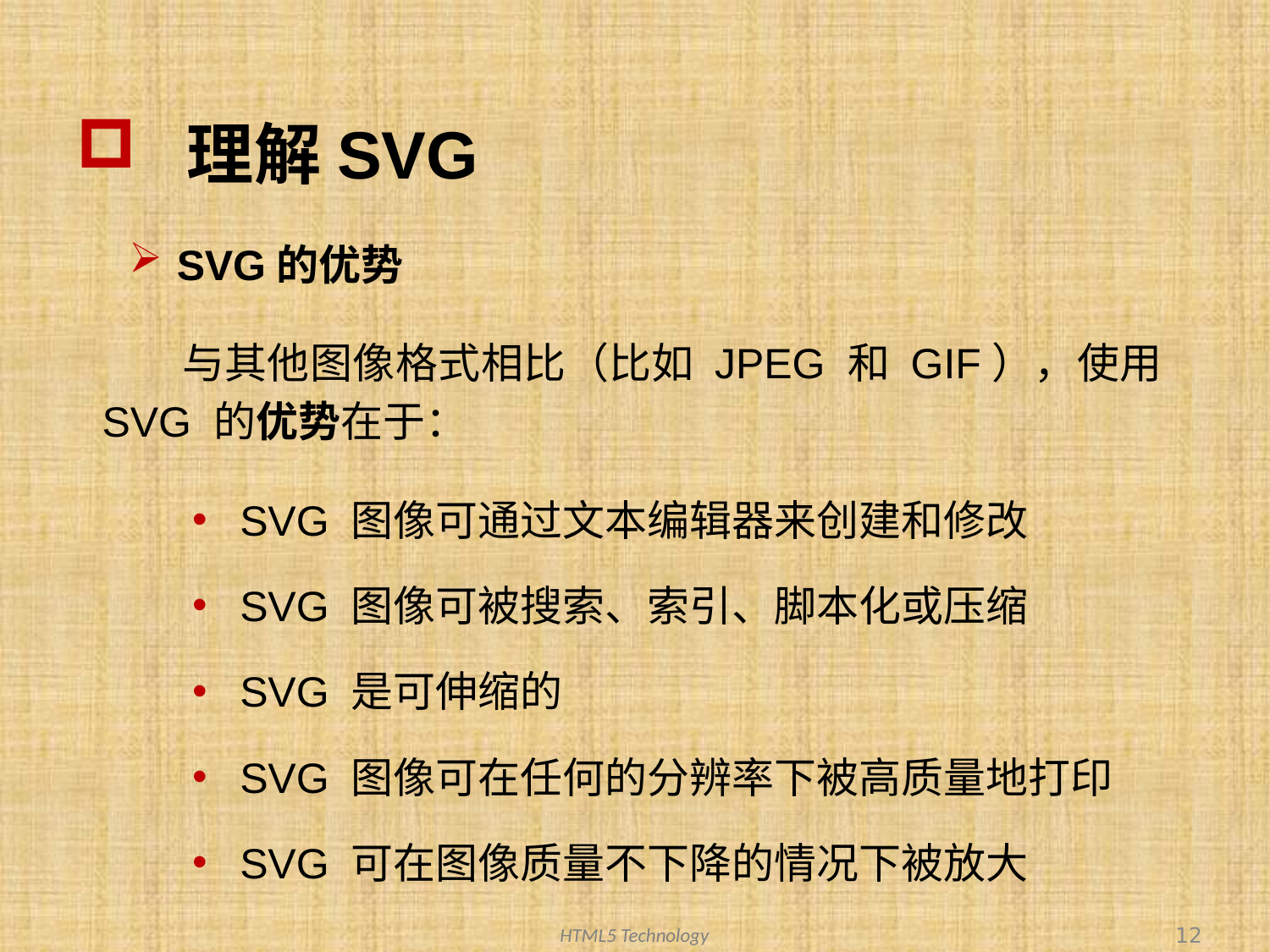

# 理解SVG
SVG的优势
       与其他图像格式相比（比如 JPEG 和 GIF），使用 SVG 的优势在于：
SVG 图像可通过文本编辑器来创建和修改
SVG 图像可被搜索、索引、脚本化或压缩
SVG 是可伸缩的
SVG 图像可在任何的分辨率下被高质量地打印
SVG 可在图像质量不下降的情况下被放大
12
HTML5 Technology